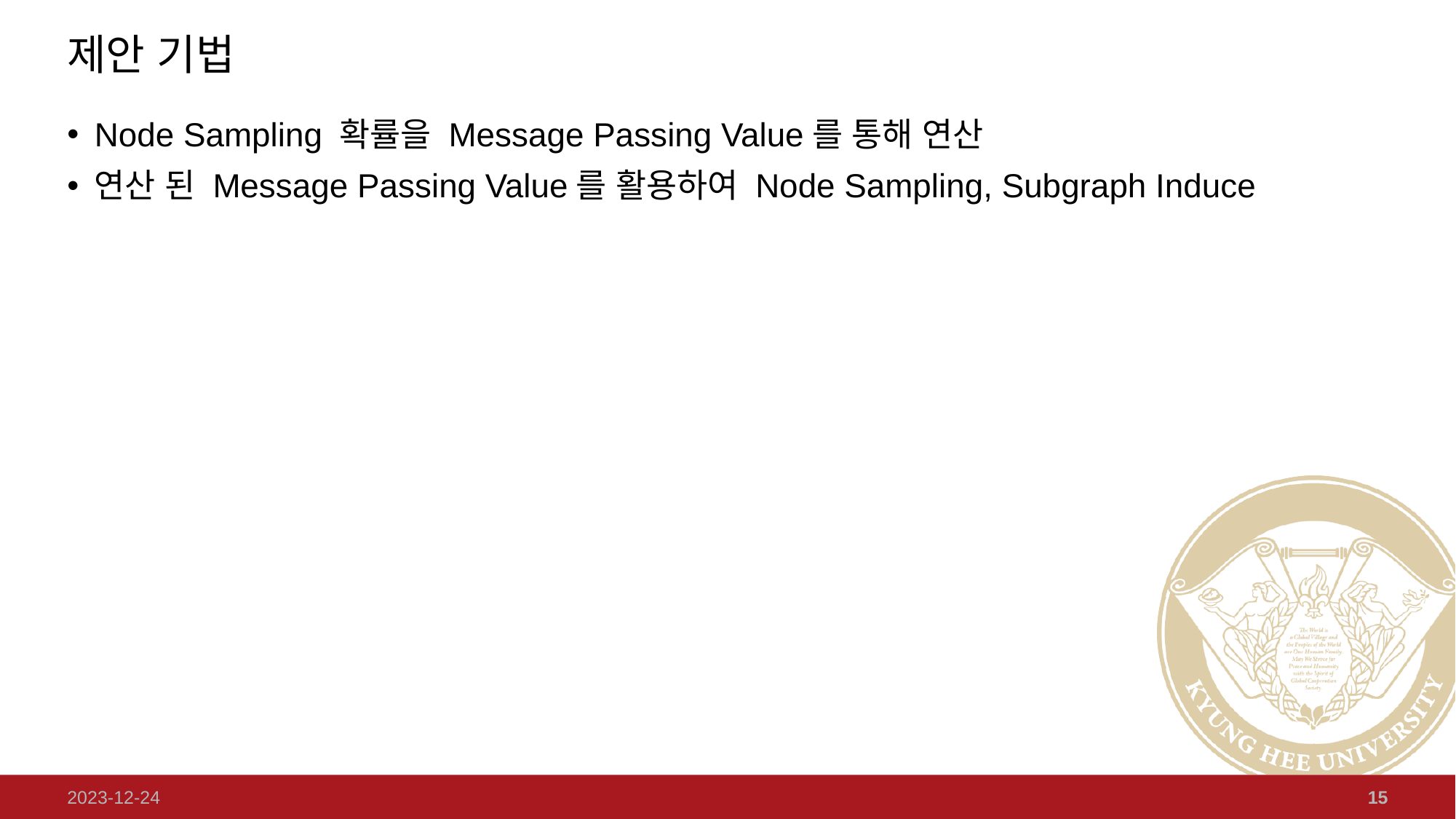

# 제안 기법
Node Sampling 확률을 Message Passing Value를 통해 연산
연산 된 Message Passing Value를 활용하여 Node Sampling, Subgraph Induce
2023-12-24
15